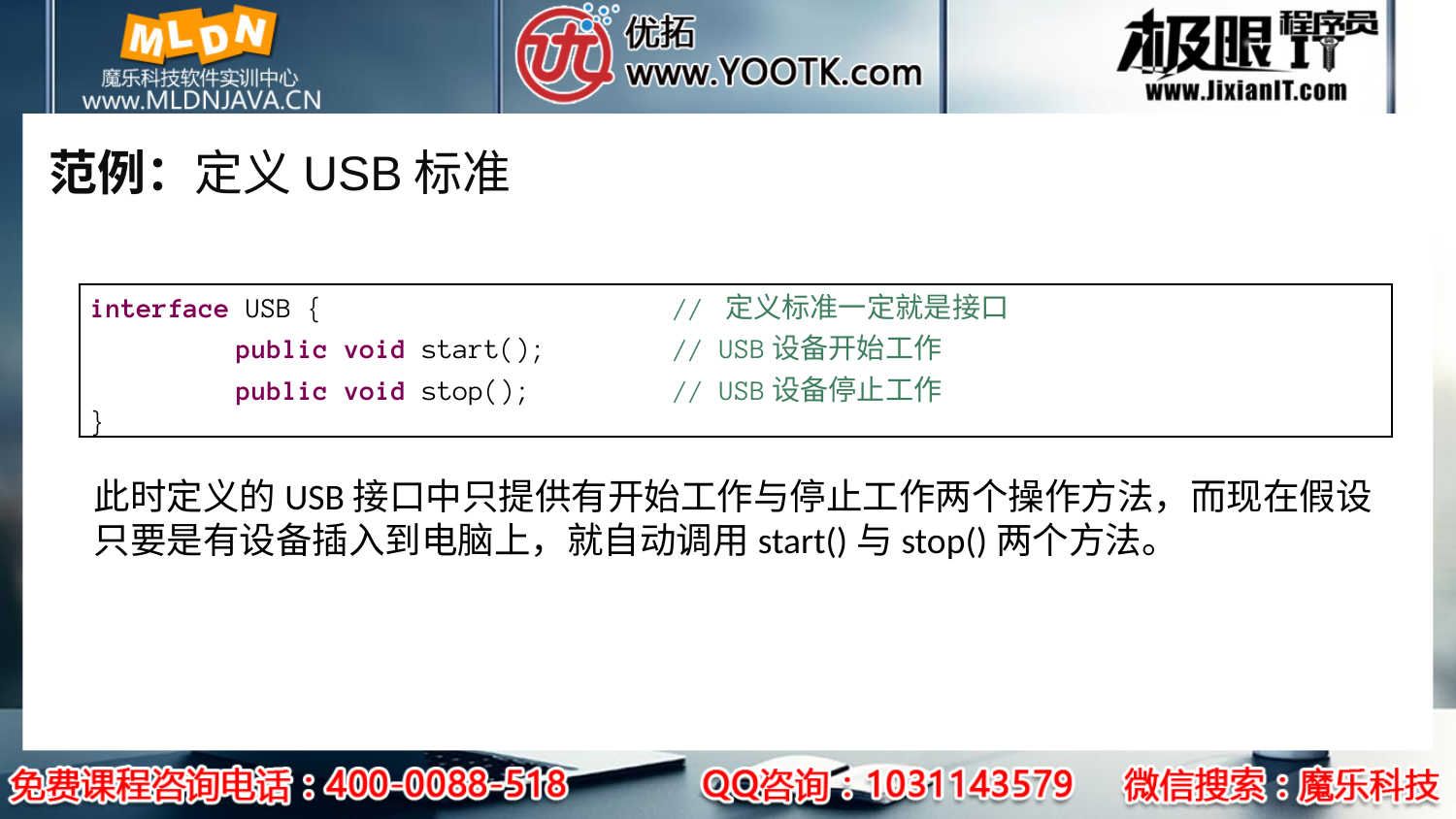

# 范例：定义USB标准
| interface USB { // 定义标准一定就是接口 public void start(); // USB设备开始工作 public void stop(); // USB设备停止工作 } |
| --- |
此时定义的USB接口中只提供有开始工作与停止工作两个操作方法，而现在假设只要是有设备插入到电脑上，就自动调用start()与stop()两个方法。